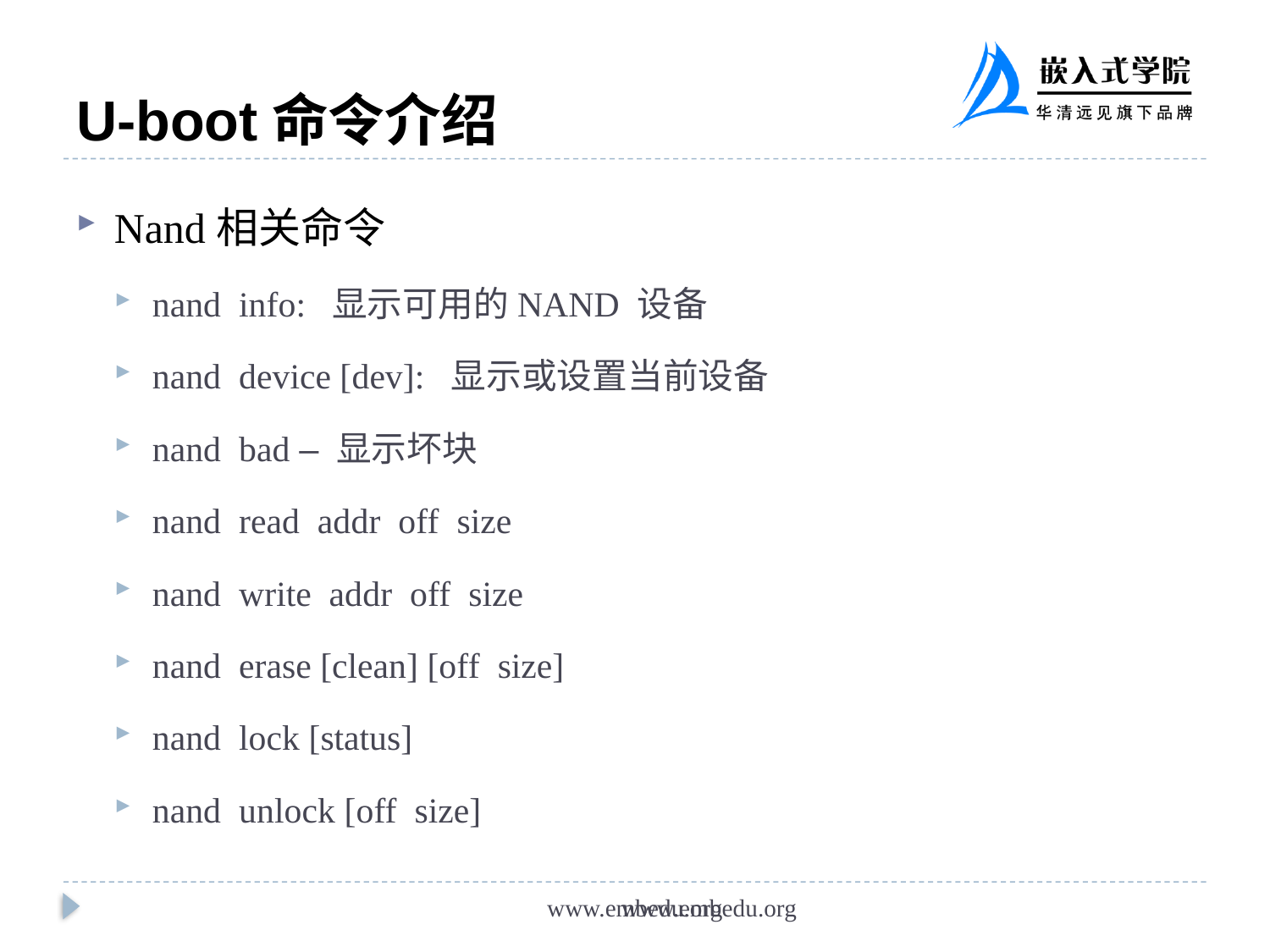

# U-boot命令介绍
Nand相关命令
nand  info:  显示可用的NAND 设备
nand  device [dev]:  显示或设置当前设备
nand  bad – 显示坏块
nand  read  addr  off  size
nand  write  addr  off  size
nand  erase [clean] [off  size]
nand  lock [status]
nand  unlock [off  size]
www.embedu.org
www.embedu.org